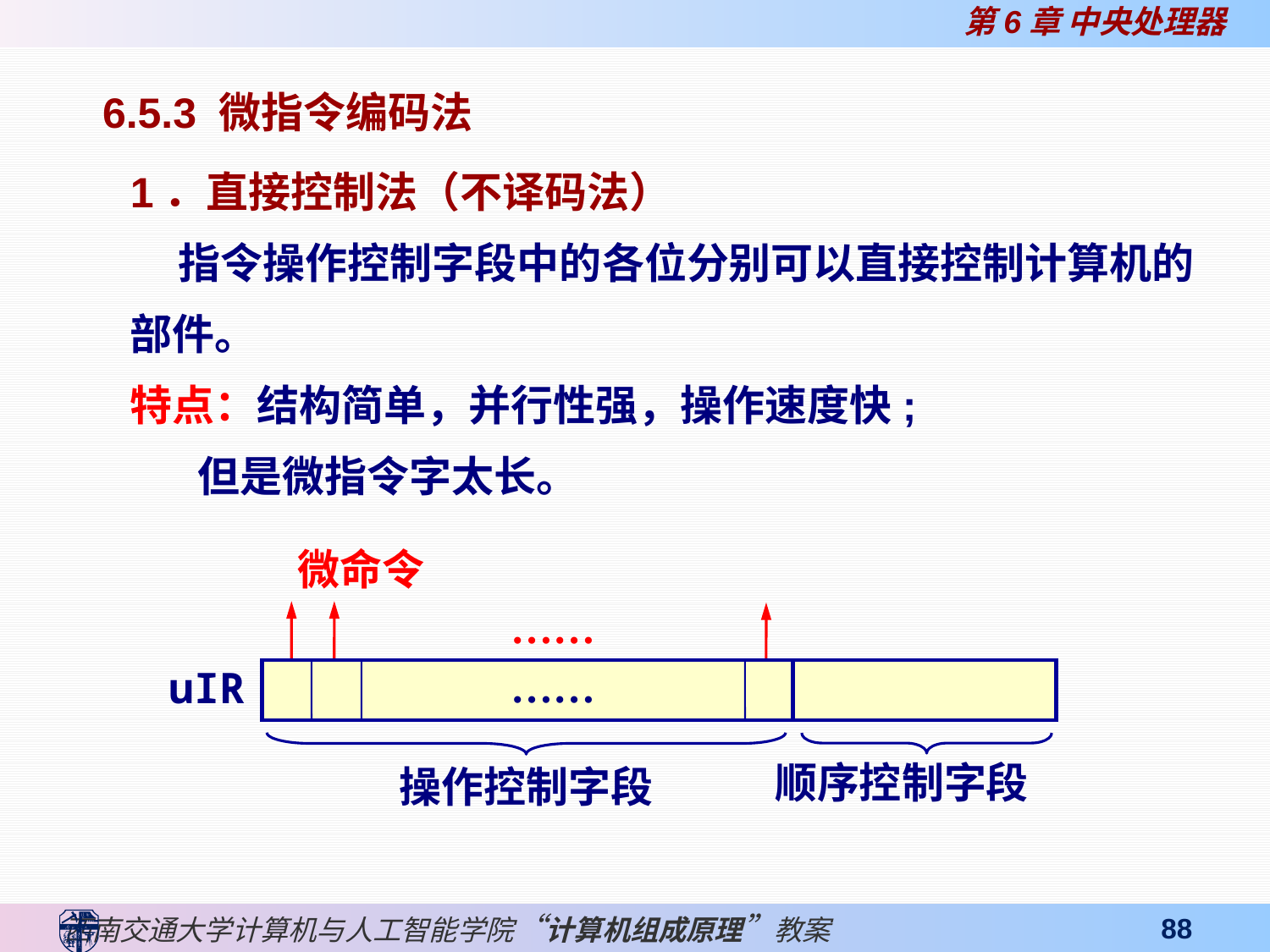

6.5.3 微指令编码法
1．直接控制法（不译码法）
    指令操作控制字段中的各位分别可以直接控制计算机的部件。
特点：结构简单，并行性强，操作速度快;
      但是微指令字太长。
微命令

……

uIR

顺序控制字段
操作控制字段
……